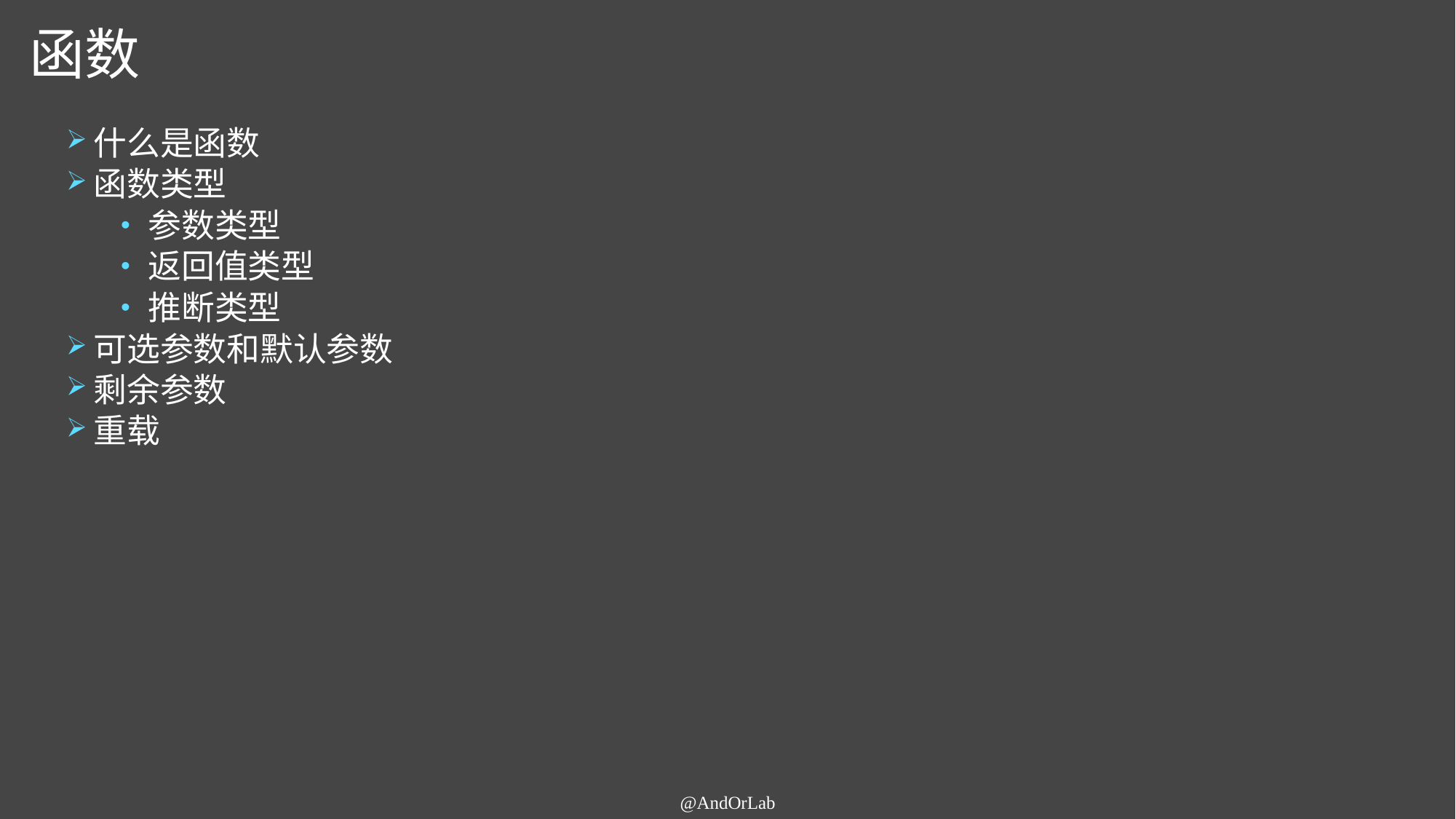

# 函数
什么是函数
函数类型
参数类型
返回值类型
推断类型
可选参数和默认参数
剩余参数
重载
@AndOrLab